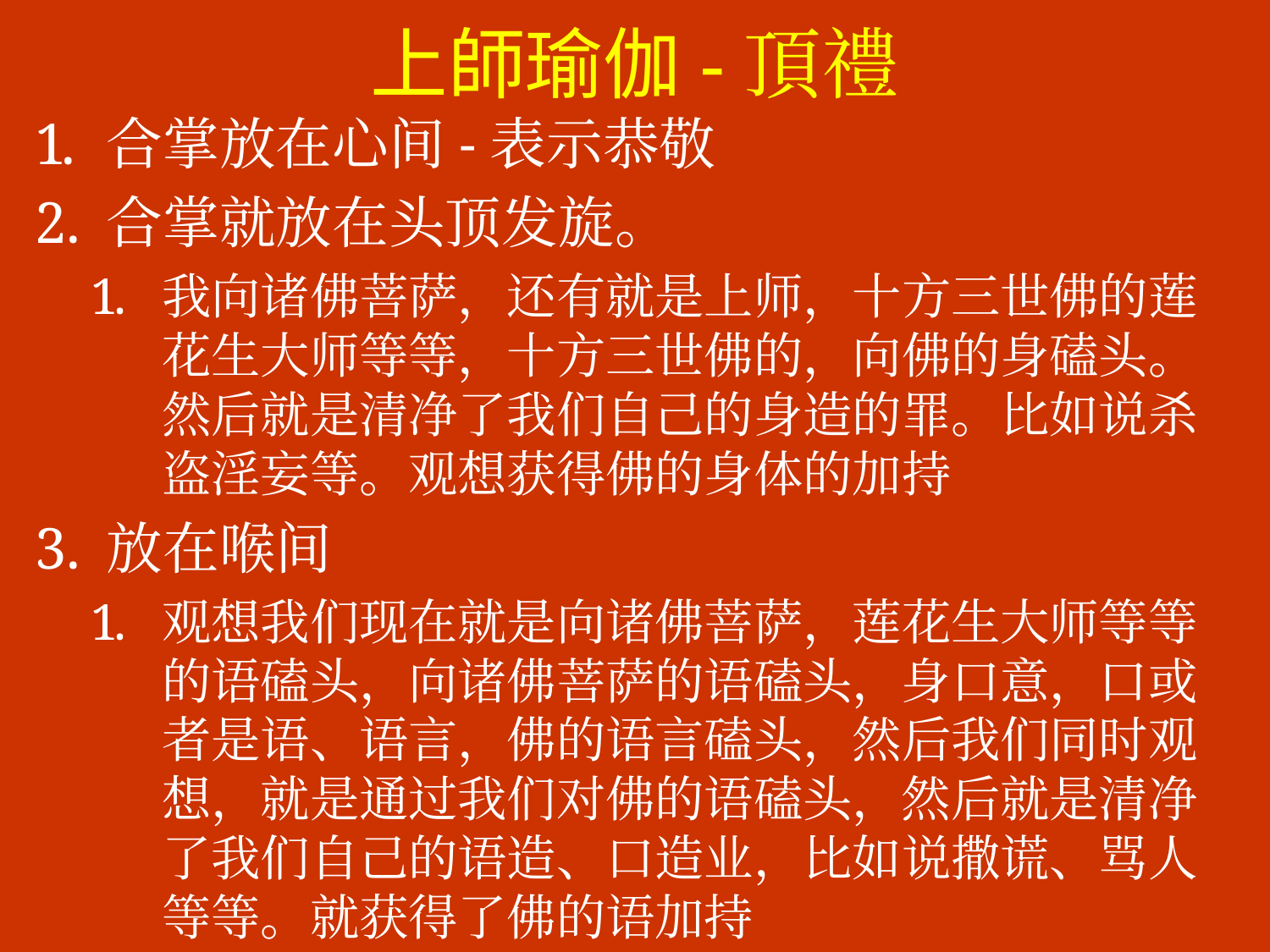

# 上師瑜伽-頂禮
合掌放在心间-表示恭敬
合掌就放在头顶发旋。
我向诸佛菩萨，还有就是上师，十方三世佛的莲花生大师等等，十方三世佛的，向佛的身磕头。然后就是清净了我们自己的身造的罪。比如说杀盗淫妄等。观想获得佛的身体的加持
放在喉间
观想我们现在就是向诸佛菩萨，莲花生大师等等的语磕头，向诸佛菩萨的语磕头，身口意，口或者是语、语言，佛的语言磕头，然后我们同时观想，就是通过我们对佛的语磕头，然后就是清净了我们自己的语造、口造业，比如说撒谎、骂人等等。就获得了佛的语加持